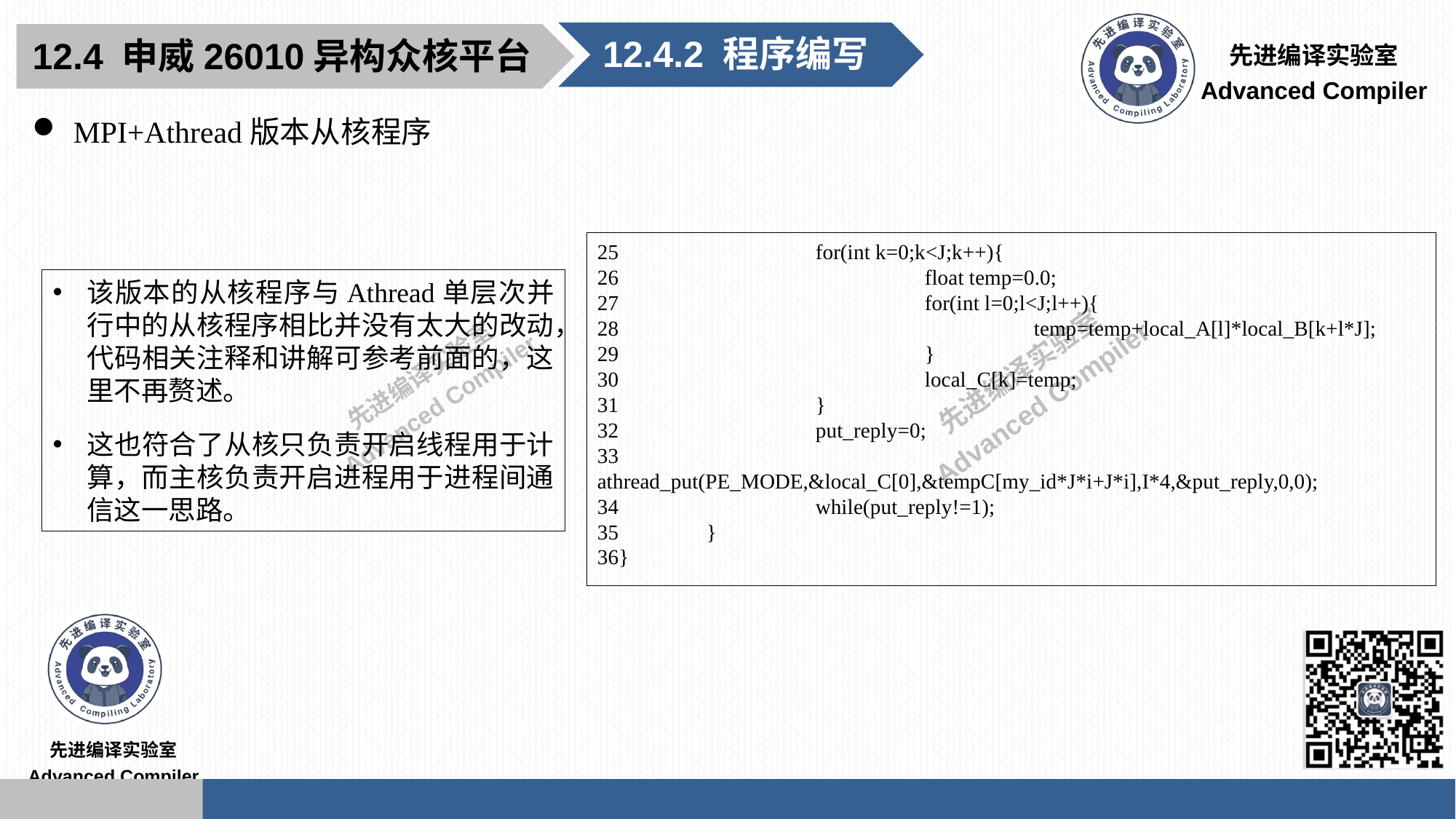

12.4.2 程序编写

12.4 申威26010异构众核平台
MPI+Athread版本从核程序
25		for(int k=0;k<J;k++){
26			float temp=0.0;
27			for(int l=0;l<J;l++){
28				temp=temp+local_A[l]*local_B[k+l*J];
29			}
30			local_C[k]=temp;
31		}
32		put_reply=0;
33		athread_put(PE_MODE,&local_C[0],&tempC[my_id*J*i+J*i],I*4,&put_reply,0,0);
34		while(put_reply!=1);
35	}
36}
该版本的从核程序与Athread单层次并行中的从核程序相比并没有太大的改动，代码相关注释和讲解可参考前面的，这里不再赘述。
这也符合了从核只负责开启线程用于计算，而主核负责开启进程用于进程间通信这一思路。